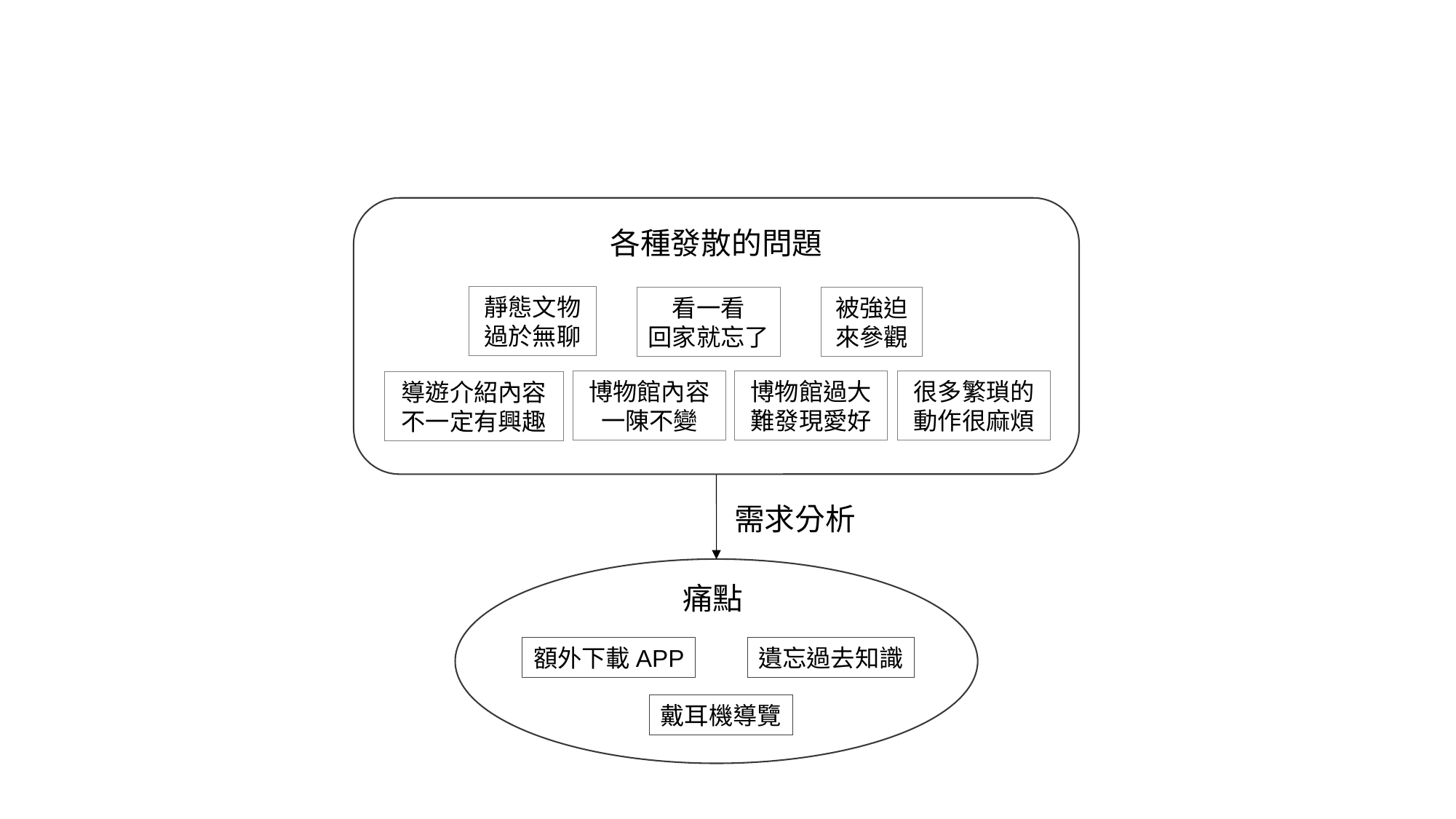

各種發散的問題
靜態文物
過於無聊
被強迫
來參觀
看一看
回家就忘了
博物館內容
一陳不變
很多繁瑣的
動作很麻煩
博物館過大
難發現愛好
導遊介紹內容
不一定有興趣
需求分析

痛點
額外下載APP
遺忘過去知識
戴耳機導覽